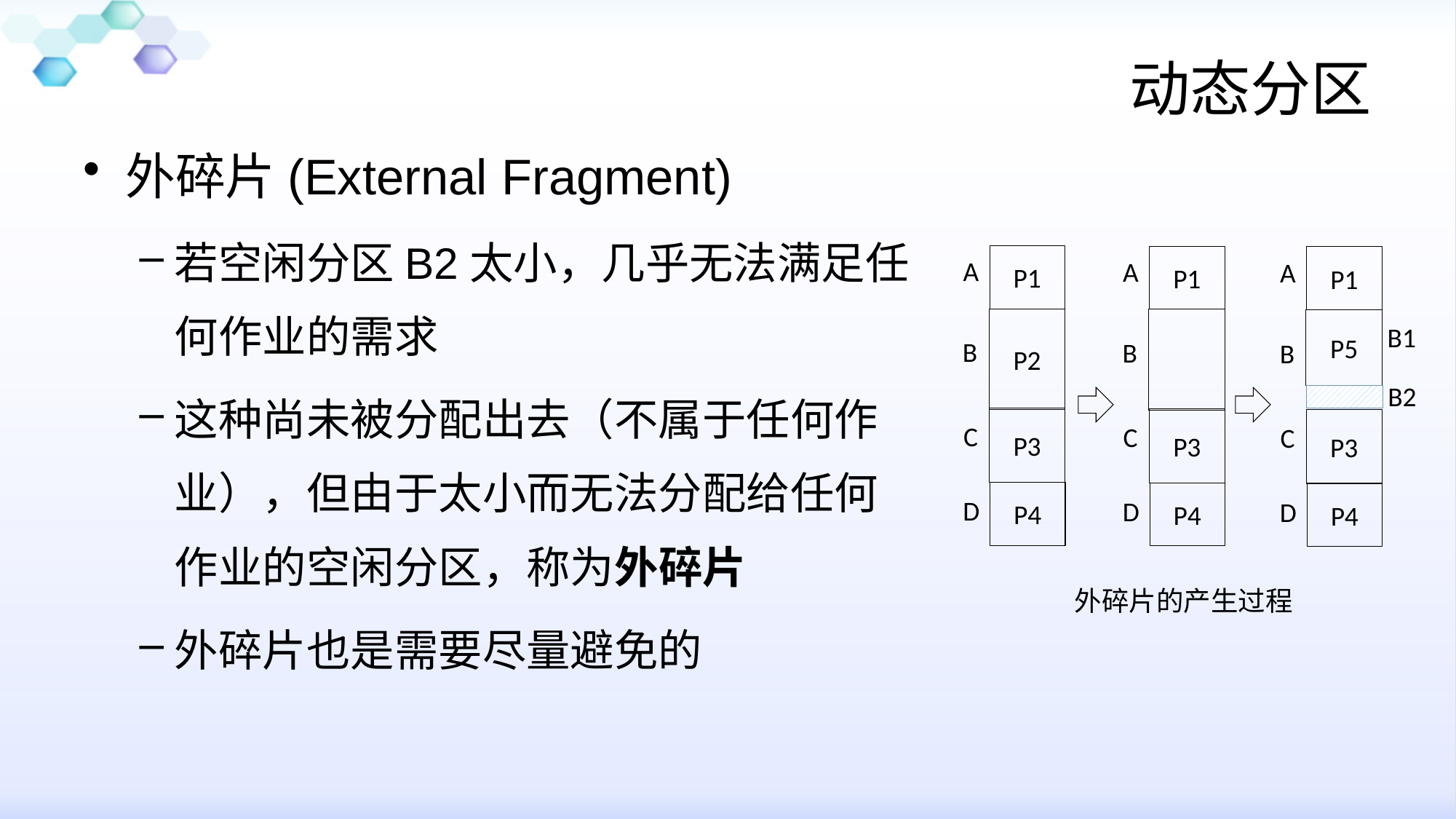

# 动态分区
外碎片(External Fragment)
若空闲分区B2太小，几乎无法满足任何作业的需求
这种尚未被分配出去（不属于任何作业），但由于太小而无法分配给任何作业的空闲分区，称为外碎片
外碎片也是需要尽量避免的
A
P1
P2
B
P3
C
P4
D
A
P1

B
P3
C
P4
D
A
P1
P5
B1
B
B2

P3
C
P4
D
 外碎片的产生过程